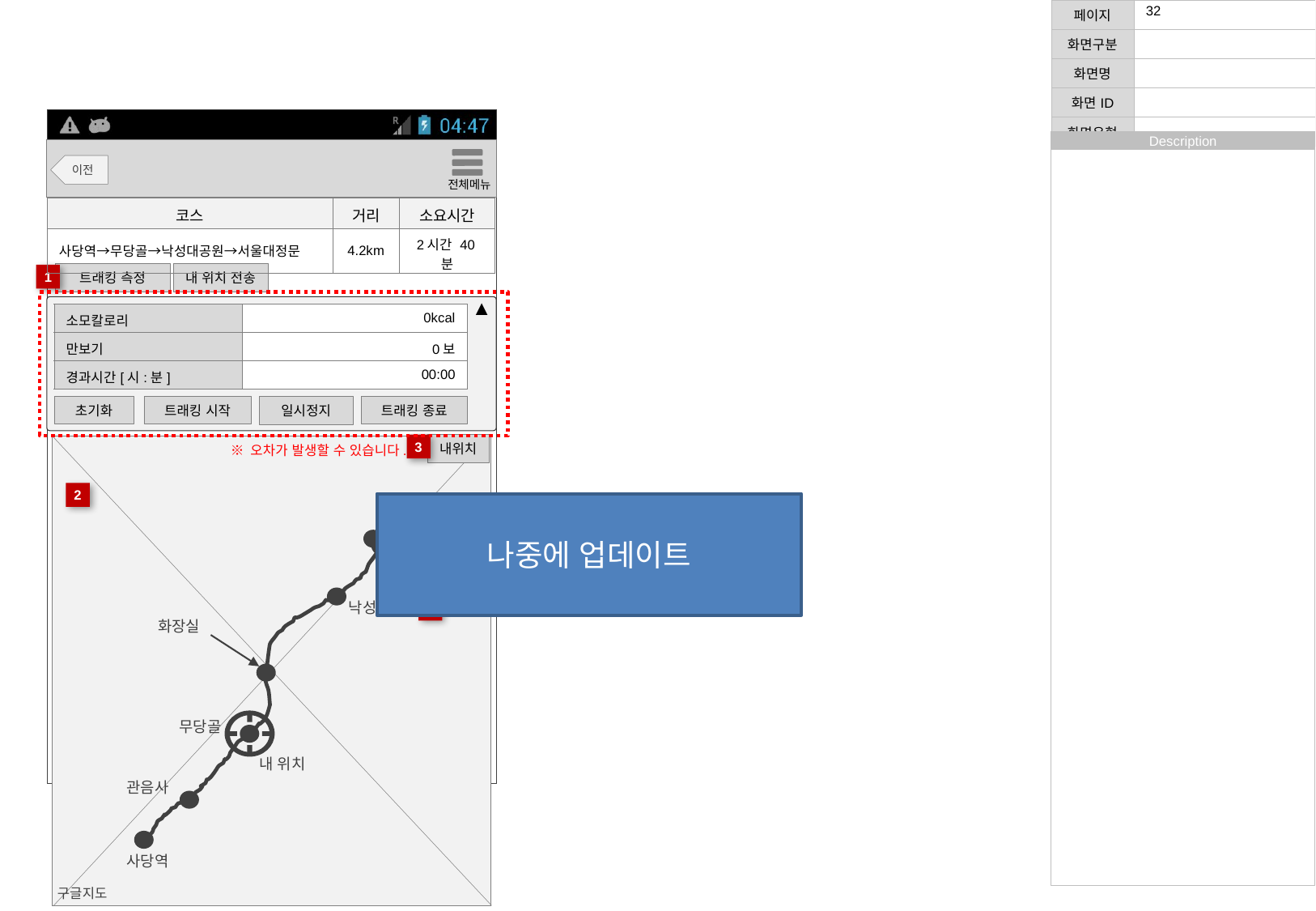

| 코스 | 거리 | 소요시간 |
| --- | --- | --- |
| 사당역→무당골→낙성대공원→서울대정문 | 4.2km | 2시간 40분 |
내 위치 전송
트래킹 측정
1
▲

| 소모칼로리 | 0kcal |
| --- | --- |
| 만보기 | 0보 |
| 경과시간[시:분] | 00:00 |
초기화
트래킹 시작
트래킹 종료
일시정지

3
내위치
※ 오차가 발생할 수 있습니다.
2
나중에 업데이트

서울대정문

낙성대공원
4
화장실

무당골

내 위치
관음사

사당역
구글지도